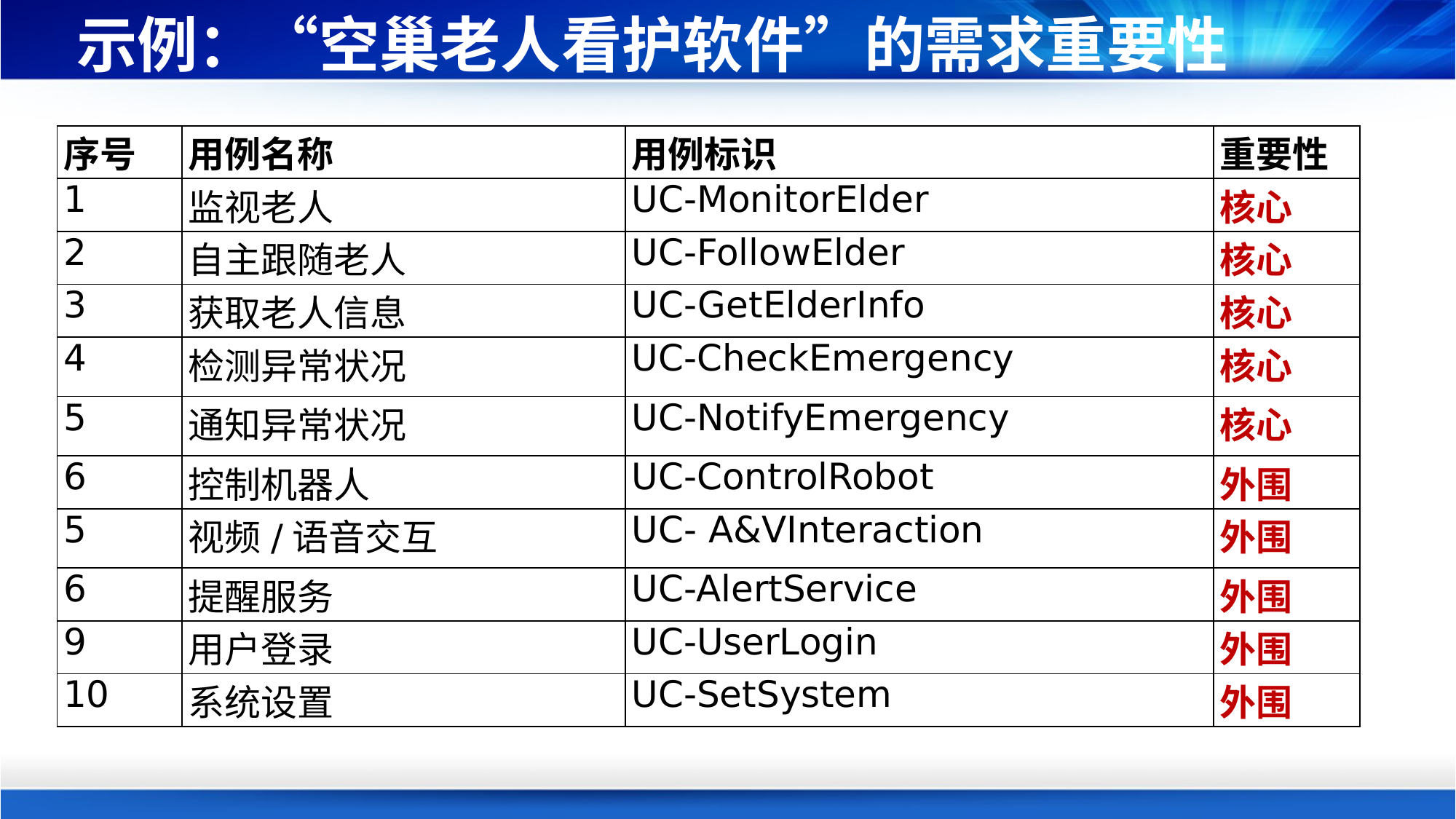

# 示例：“空巢老人看护软件”的需求重要性
| 序号 | 用例名称 | 用例标识 | 重要性 |
| --- | --- | --- | --- |
| 1 | 监视老人 | UC-MonitorElder | 核心 |
| 2 | 自主跟随老人 | UC-FollowElder | 核心 |
| 3 | 获取老人信息 | UC-GetElderInfo | 核心 |
| 4 | 检测异常状况 | UC-CheckEmergency | 核心 |
| 5 | 通知异常状况 | UC-NotifyEmergency | 核心 |
| 6 | 控制机器人 | UC-ControlRobot | 外围 |
| 5 | 视频/语音交互 | UC- A&VInteraction | 外围 |
| 6 | 提醒服务 | UC-AlertService | 外围 |
| 9 | 用户登录 | UC-UserLogin | 外围 |
| 10 | 系统设置 | UC-SetSystem | 外围 |